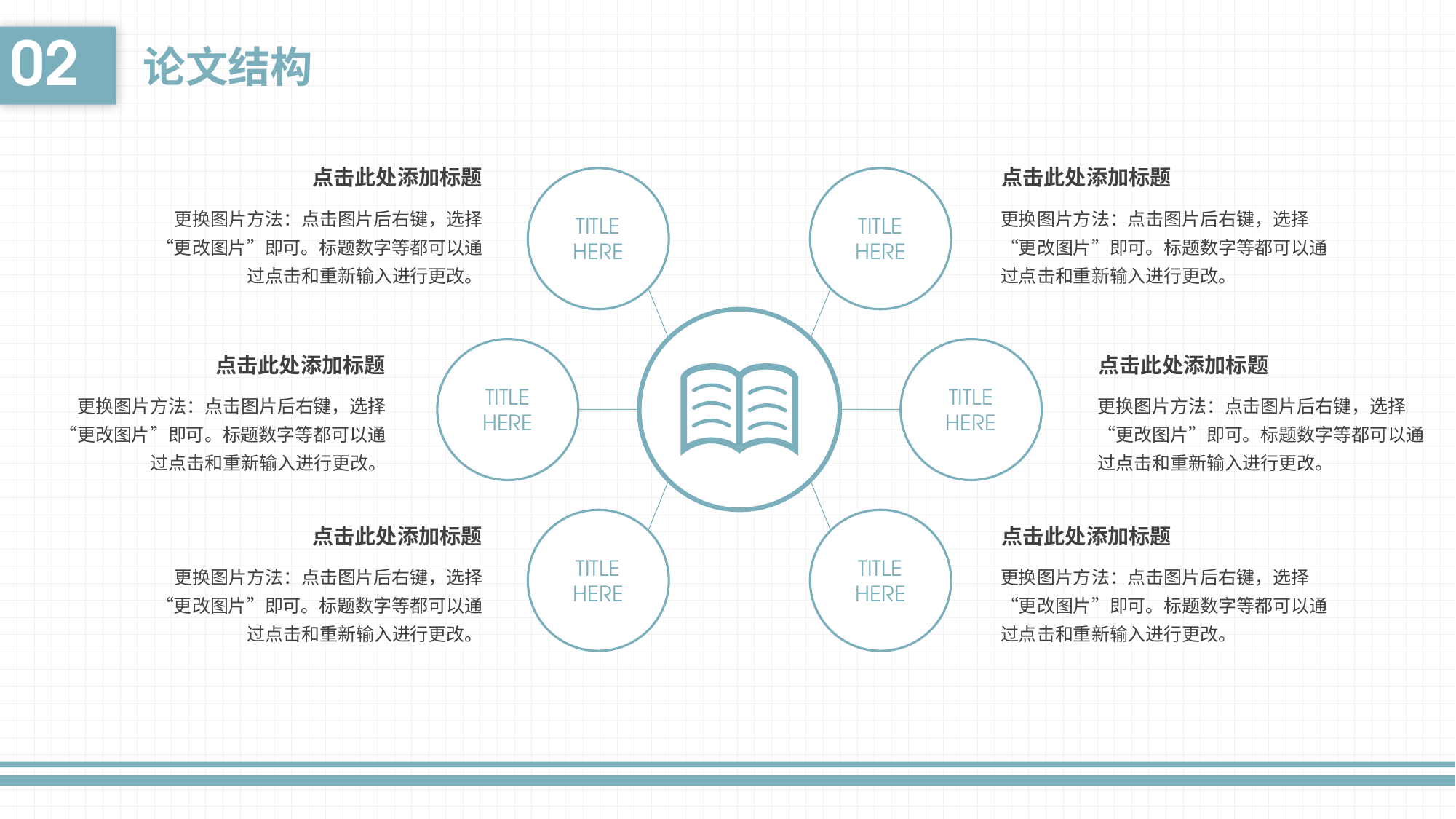

02
论文结构
点击此处添加标题
点击此处添加标题
TITLE HERE
TITLE HERE
更换图片方法：点击图片后右键，选择“更改图片”即可。标题数字等都可以通过点击和重新输入进行更改。
更换图片方法：点击图片后右键，选择“更改图片”即可。标题数字等都可以通过点击和重新输入进行更改。

点击此处添加标题
点击此处添加标题
TITLE HERE
TITLE HERE
更换图片方法：点击图片后右键，选择“更改图片”即可。标题数字等都可以通过点击和重新输入进行更改。
更换图片方法：点击图片后右键，选择“更改图片”即可。标题数字等都可以通过点击和重新输入进行更改。
点击此处添加标题
TITLE HERE
TITLE HERE
点击此处添加标题
更换图片方法：点击图片后右键，选择“更改图片”即可。标题数字等都可以通过点击和重新输入进行更改。
更换图片方法：点击图片后右键，选择“更改图片”即可。标题数字等都可以通过点击和重新输入进行更改。